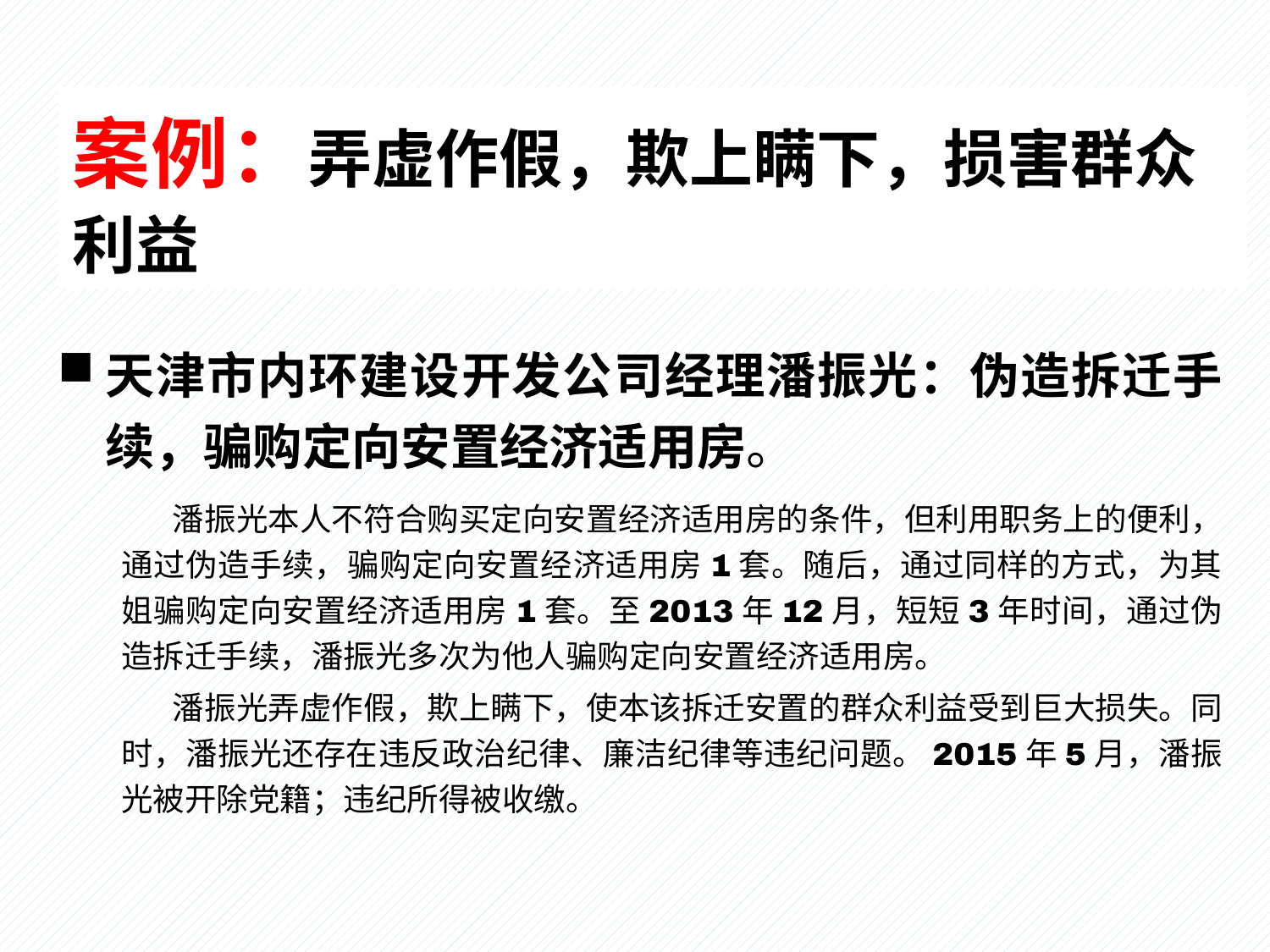

案例：弄虚作假，欺上瞒下，损害群众利益
天津市内环建设开发公司经理潘振光：伪造拆迁手续，骗购定向安置经济适用房。
      潘振光本人不符合购买定向安置经济适用房的条件，但利用职务上的便利，通过伪造手续，骗购定向安置经济适用房1套。随后，通过同样的方式，为其姐骗购定向安置经济适用房1套。至2013年12月，短短3年时间，通过伪造拆迁手续，潘振光多次为他人骗购定向安置经济适用房。
      潘振光弄虚作假，欺上瞒下，使本该拆迁安置的群众利益受到巨大损失。同时，潘振光还存在违反政治纪律、廉洁纪律等违纪问题。2015年5月，潘振光被开除党籍；违纪所得被收缴。